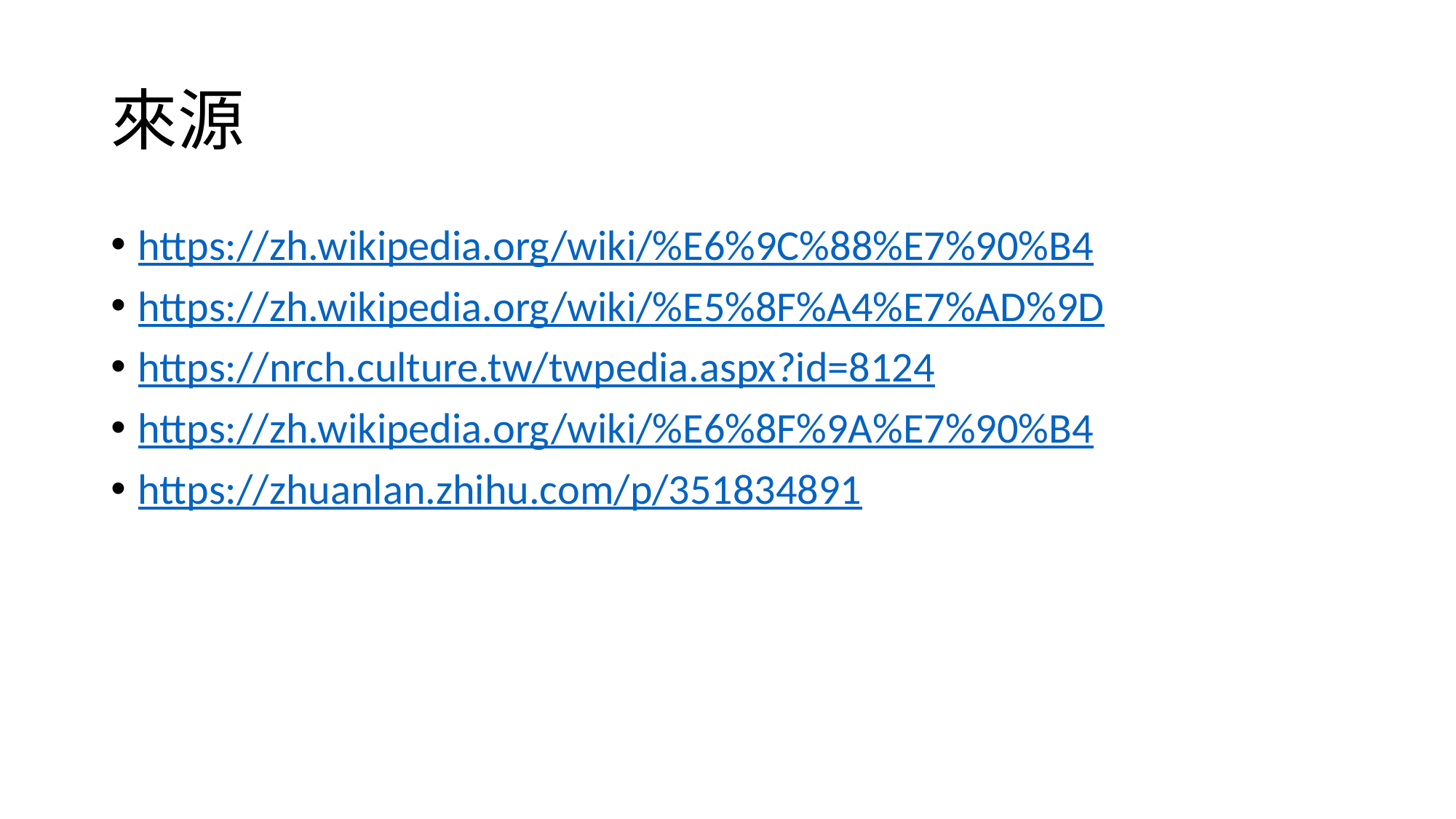

# 來源
https://zh.wikipedia.org/wiki/%E6%9C%88%E7%90%B4
https://zh.wikipedia.org/wiki/%E5%8F%A4%E7%AD%9D
https://nrch.culture.tw/twpedia.aspx?id=8124
https://zh.wikipedia.org/wiki/%E6%8F%9A%E7%90%B4
https://zhuanlan.zhihu.com/p/351834891